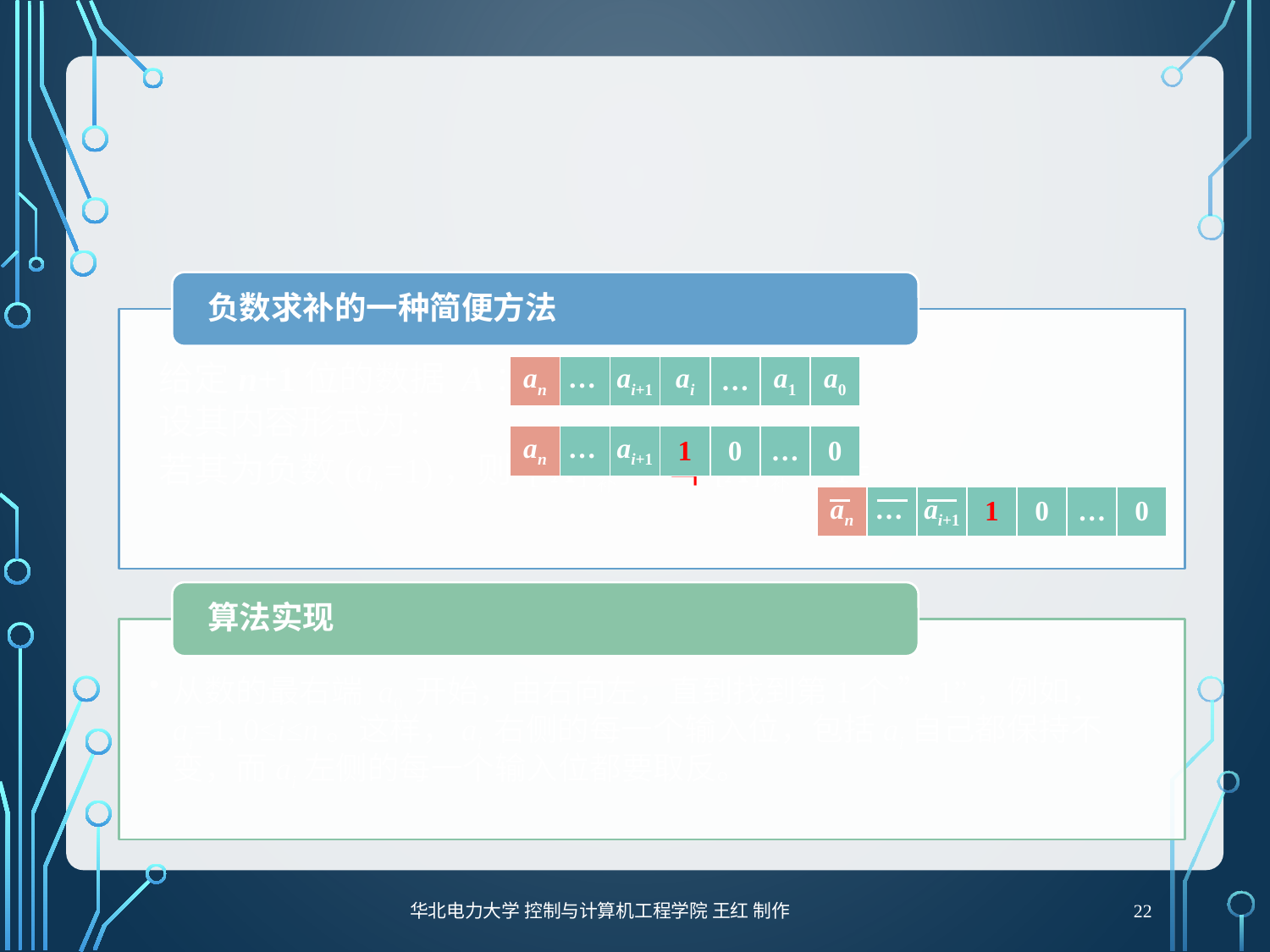

#
给定n+1位的数据 A：
设其内容形式为：
若其为负数(an=1)，则 [-A]补= ﹁ [A]补 + 1=
负数求补的一种简便方法
从数的最右端 a0 开始，由右向左，直到找到第1个 ”1”，例如，ai=1, 0≤i≤n。这样，ai 右侧的每一个输入位，包括ai自己都保持不变，而ai左侧的每一个输入位都要取反。
算法实现
| an | … | ai+1 | ai | … | a1 | a0 |
| --- | --- | --- | --- | --- | --- | --- |
| an | … | ai+1 | 1 | 0 | … | 0 |
| --- | --- | --- | --- | --- | --- | --- |
| an | … | ai+1 | 1 | 0 | … | 0 |
| --- | --- | --- | --- | --- | --- | --- |
22
华北电力大学 控制与计算机工程学院 王红 制作